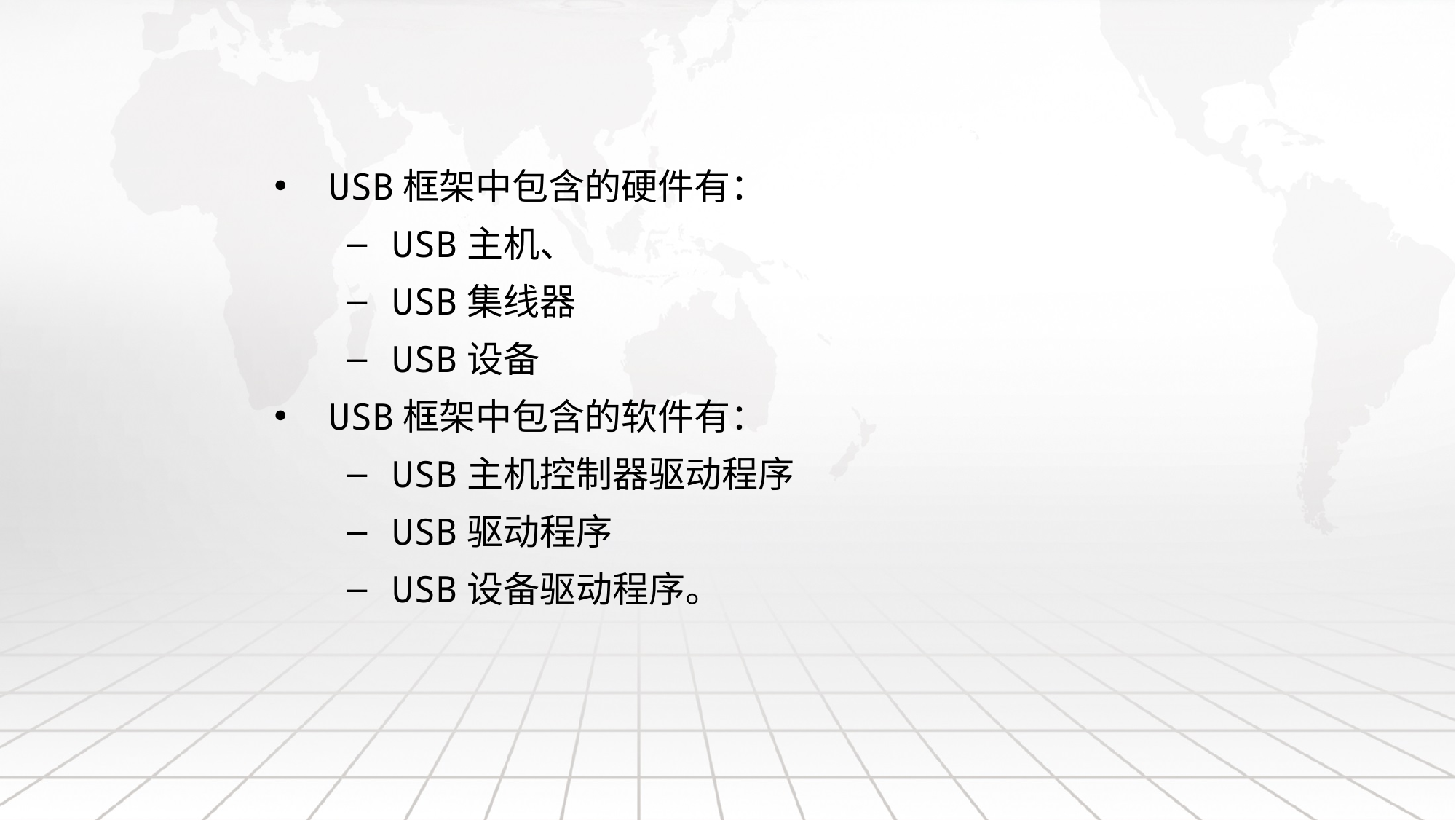

USB框架中包含的硬件有：
USB主机、
USB集线器
USB设备
USB框架中包含的软件有：
USB主机控制器驱动程序
USB驱动程序
USB设备驱动程序。